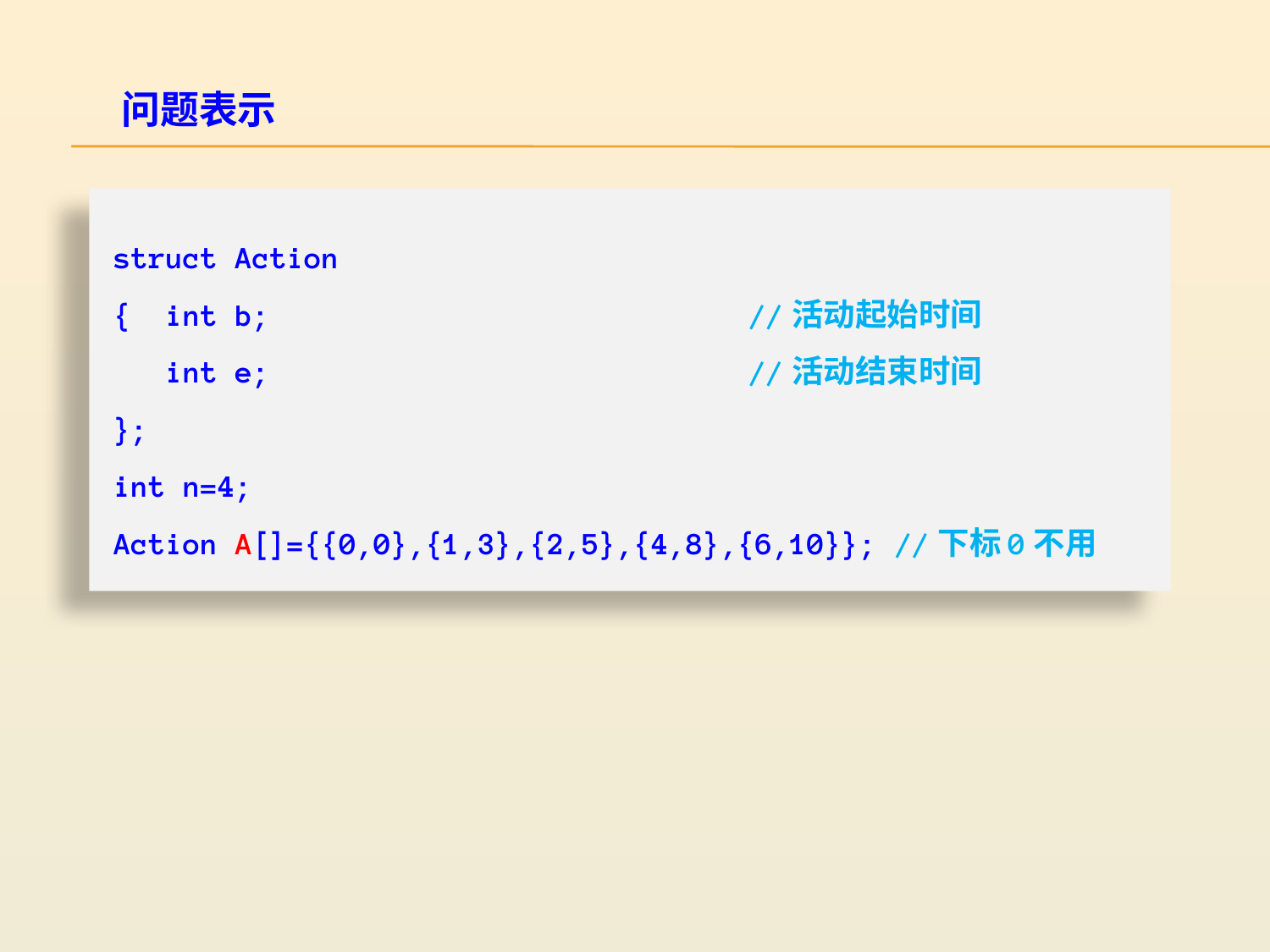

问题表示
struct Action
{  int b;				//活动起始时间
   int e;				//活动结束时间
};
int n=4;
Action A[]={{0,0},{1,3},{2,5},{4,8},{6,10}}; //下标0不用